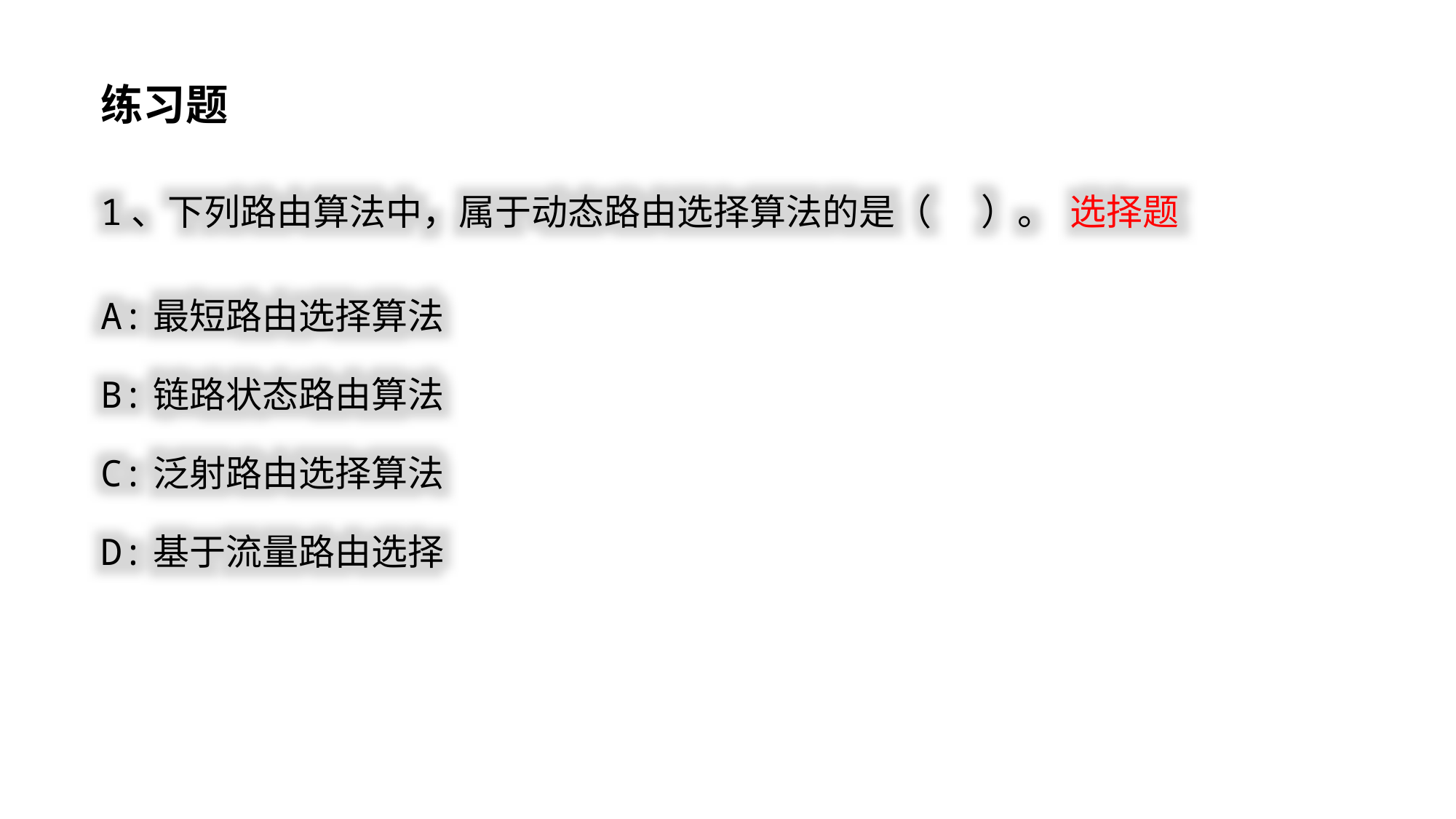

练习题
1、下列路由算法中，属于动态路由选择算法的是（      ）。  选择题

A:最短路由选择算法

B:链路状态路由算法

C:泛射路由选择算法

D:基于流量路由选择